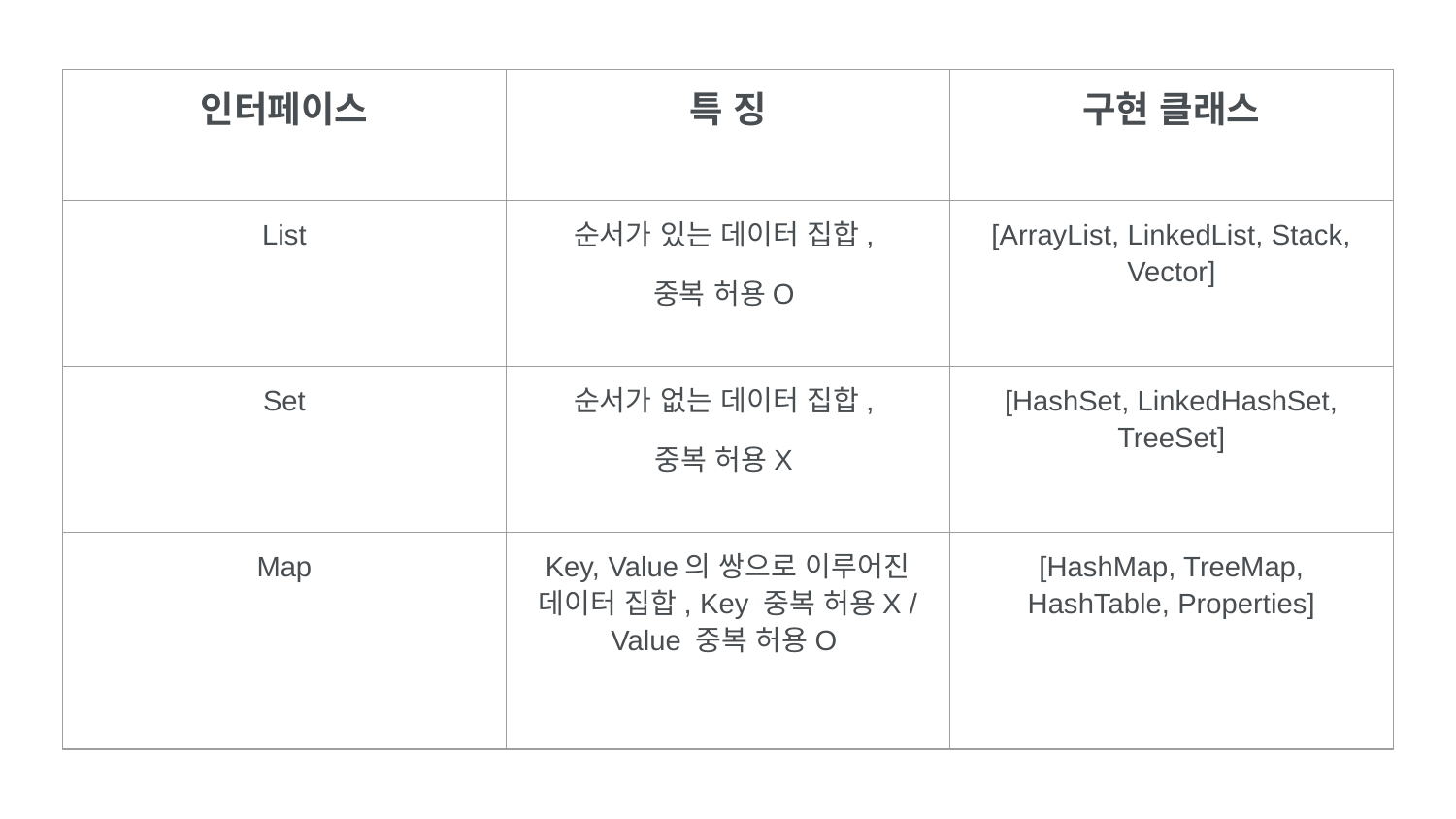

| 인터페이스 | 특 징 | 구현 클래스 |
| --- | --- | --- |
| List | 순서가 있는 데이터 집합, 중복 허용O | [ArrayList, LinkedList, Stack, Vector] |
| Set | 순서가 없는 데이터 집합, 중복 허용X | [HashSet, LinkedHashSet, TreeSet] |
| Map | Key, Value의 쌍으로 이루어진 데이터 집합, Key 중복 허용X / Value 중복 허용O | [HashMap, TreeMap, HashTable, Properties] |